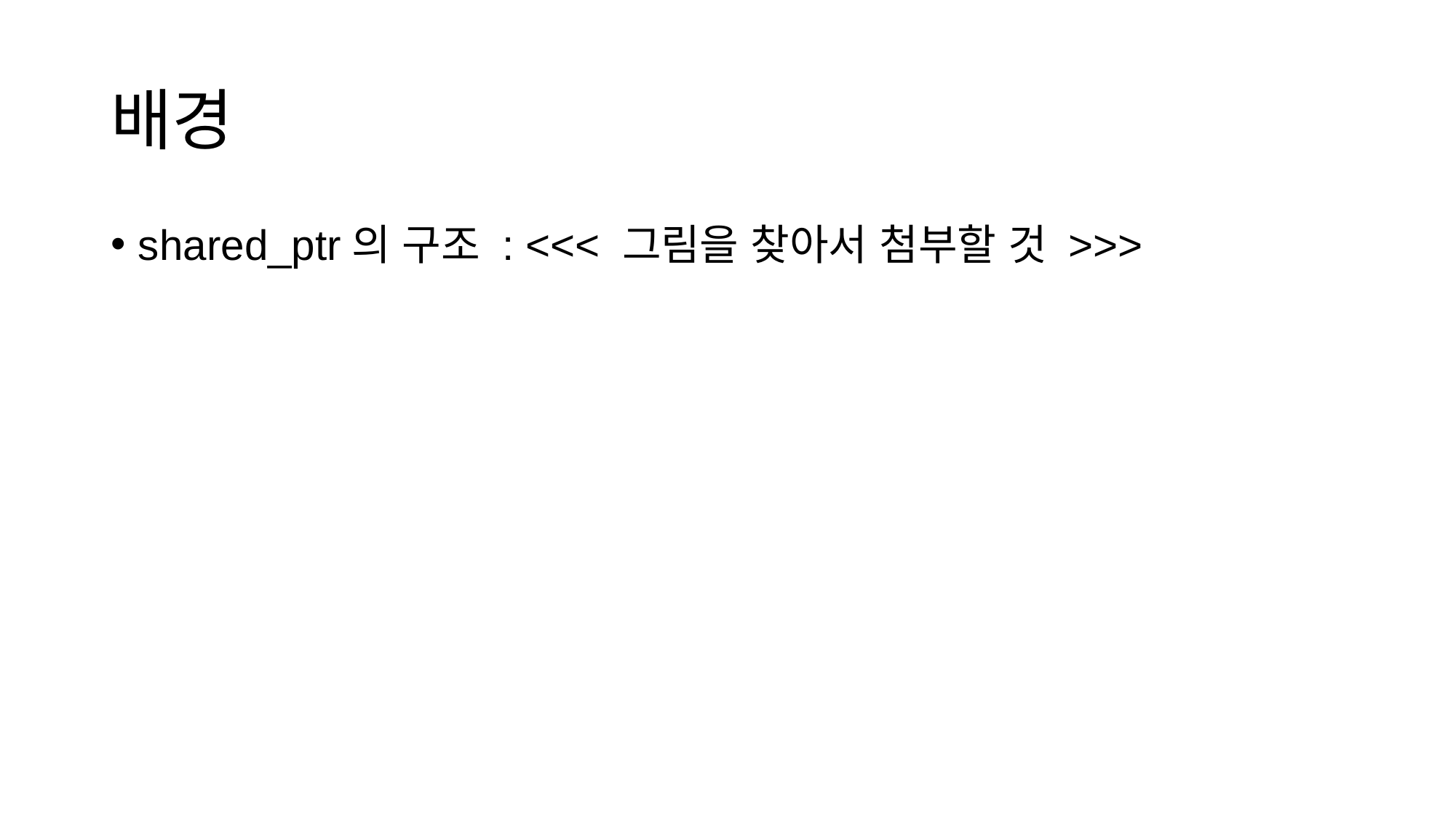

# 배경
shared_ptr의 구조 : <<< 그림을 찾아서 첨부할 것 >>>